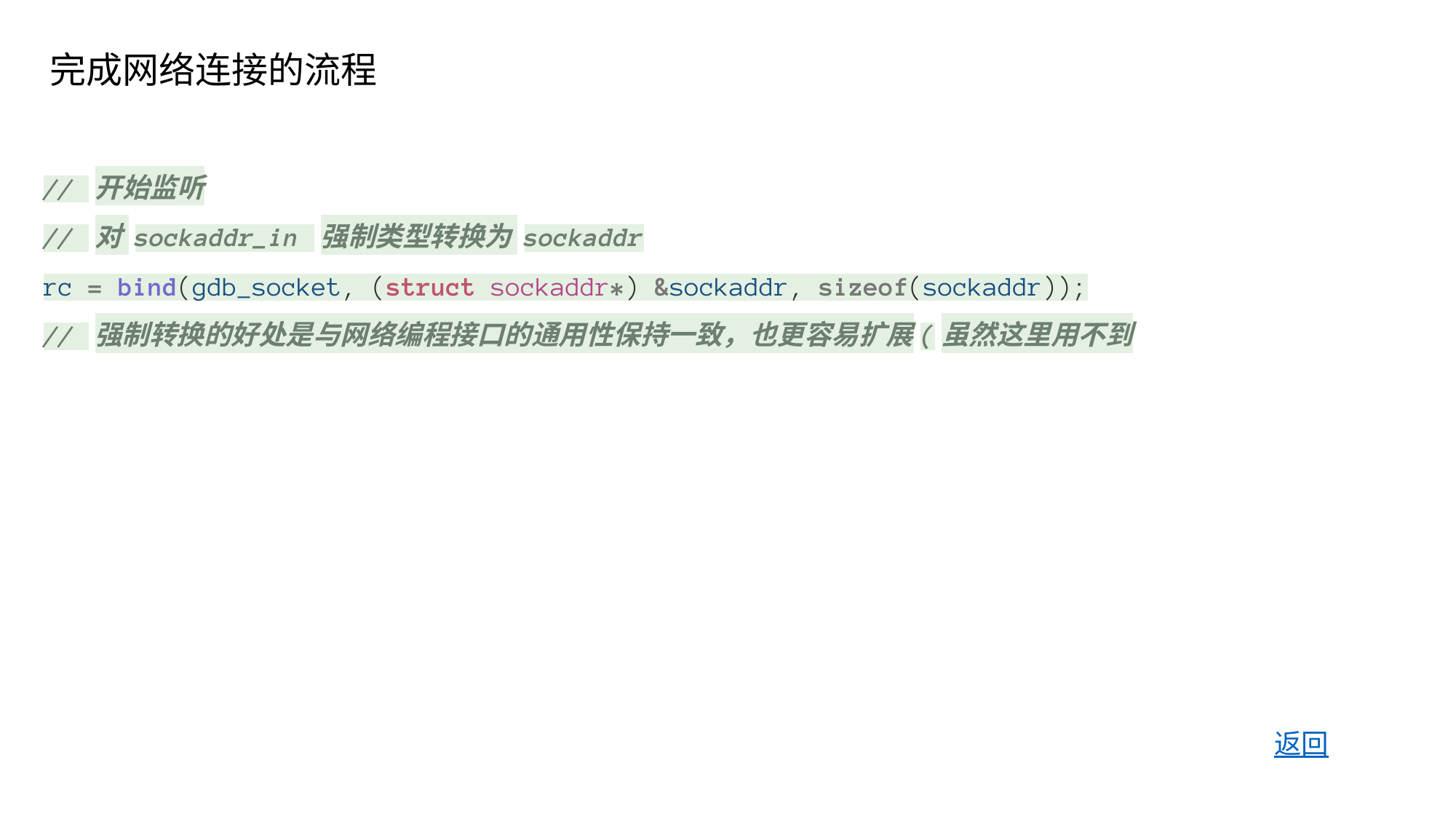

完成网络连接的流程
// 开始监听
// 对 sockaddr_in 强制类型转换为 sockaddr
rc = bind(gdb_socket, (struct sockaddr*) &sockaddr, sizeof(sockaddr));
// 强制转换的好处是与网络编程接口的通用性保持一致，也更容易扩展(虽然这里用不到
返回